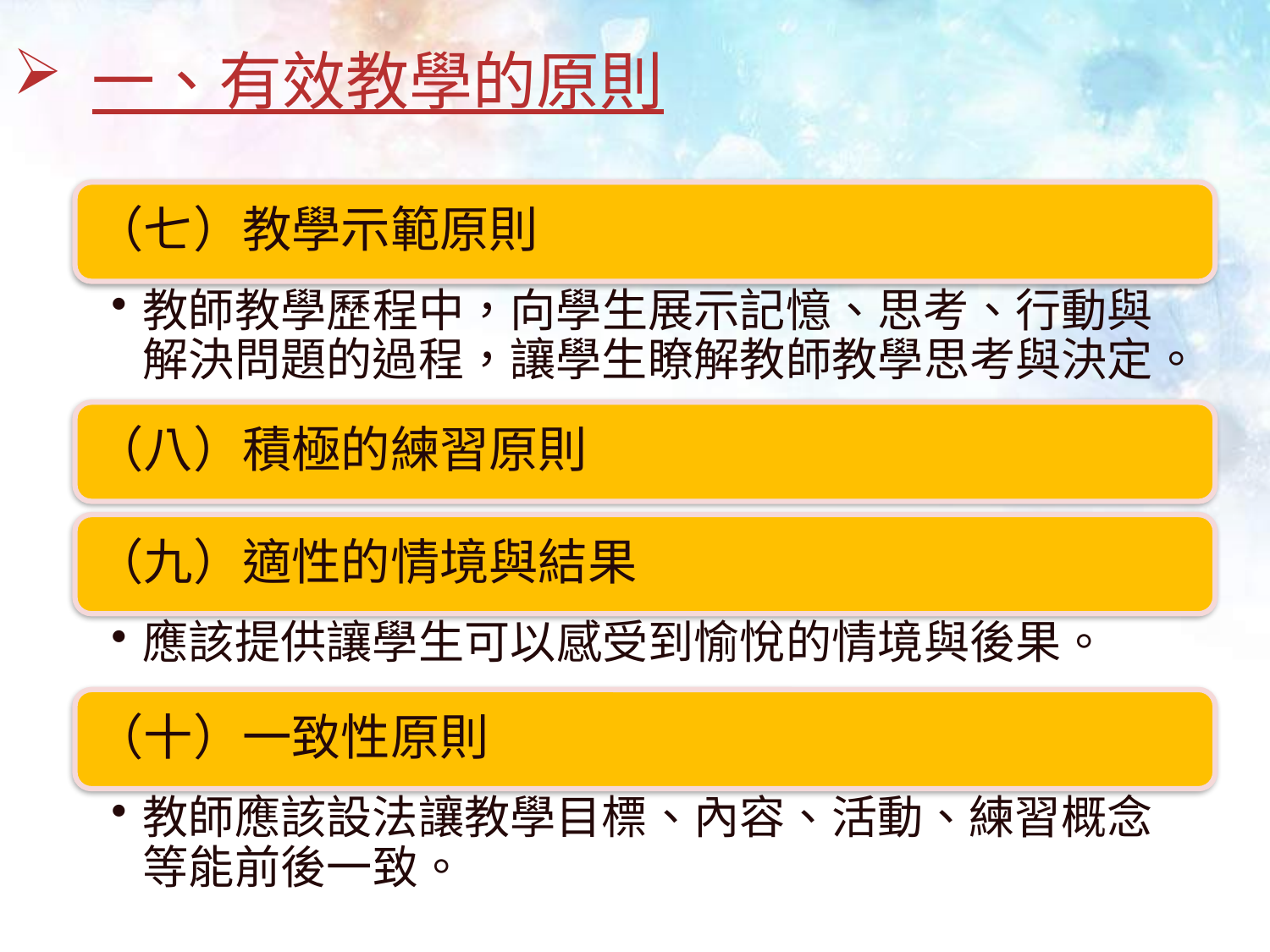

# 一、有效教學的原則
（七）教學示範原則
教師教學歷程中，向學生展示記憶、思考、行動與解決問題的過程，讓學生瞭解教師教學思考與決定。
（八）積極的練習原則
（九）適性的情境與結果
應該提供讓學生可以感受到愉悅的情境與後果。
（十）一致性原則
教師應該設法讓教學目標、內容、活動、練習概念等能前後一致。